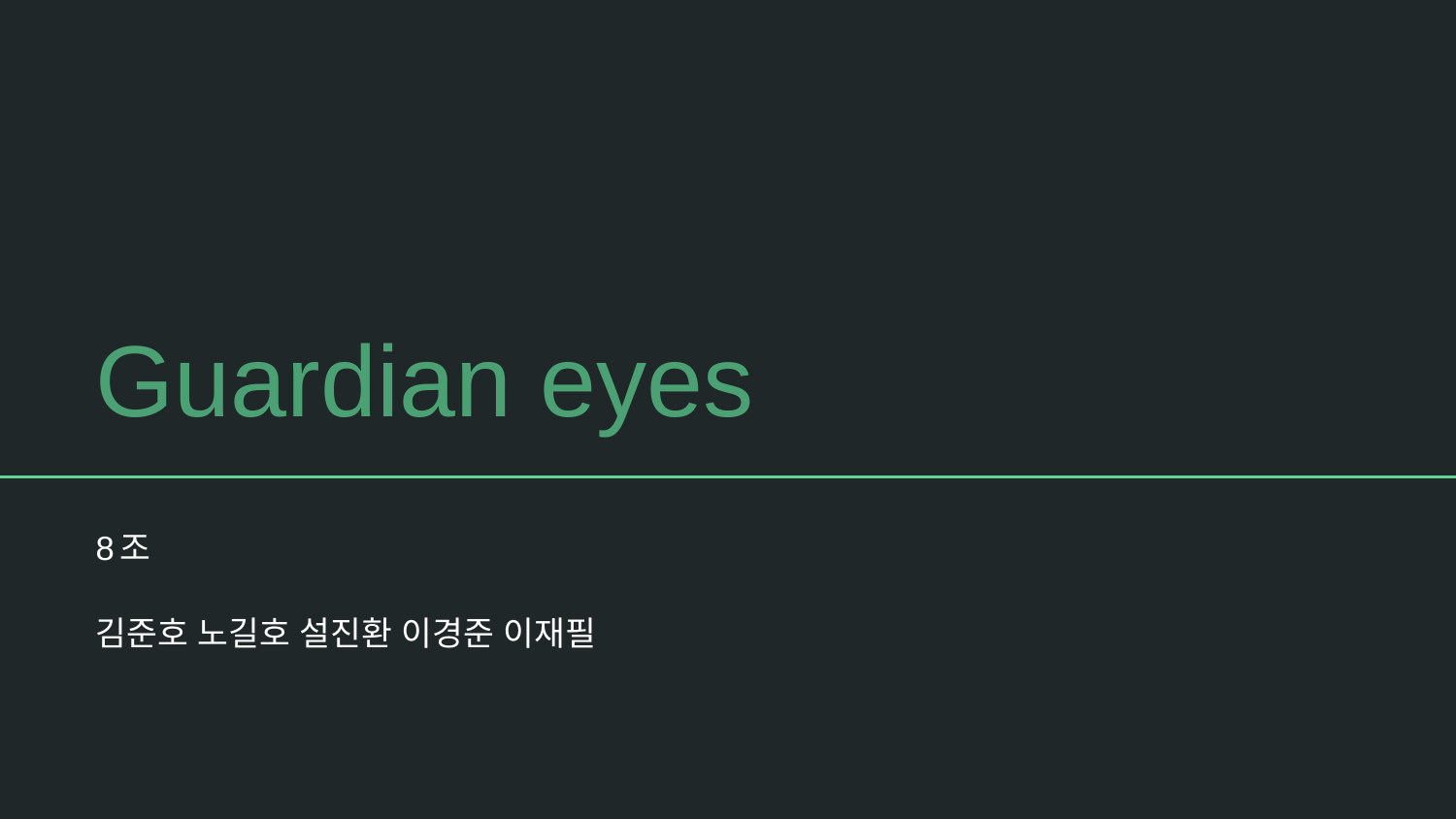

# Guardian eyes
8조

김준호 노길호 설진환 이경준 이재필